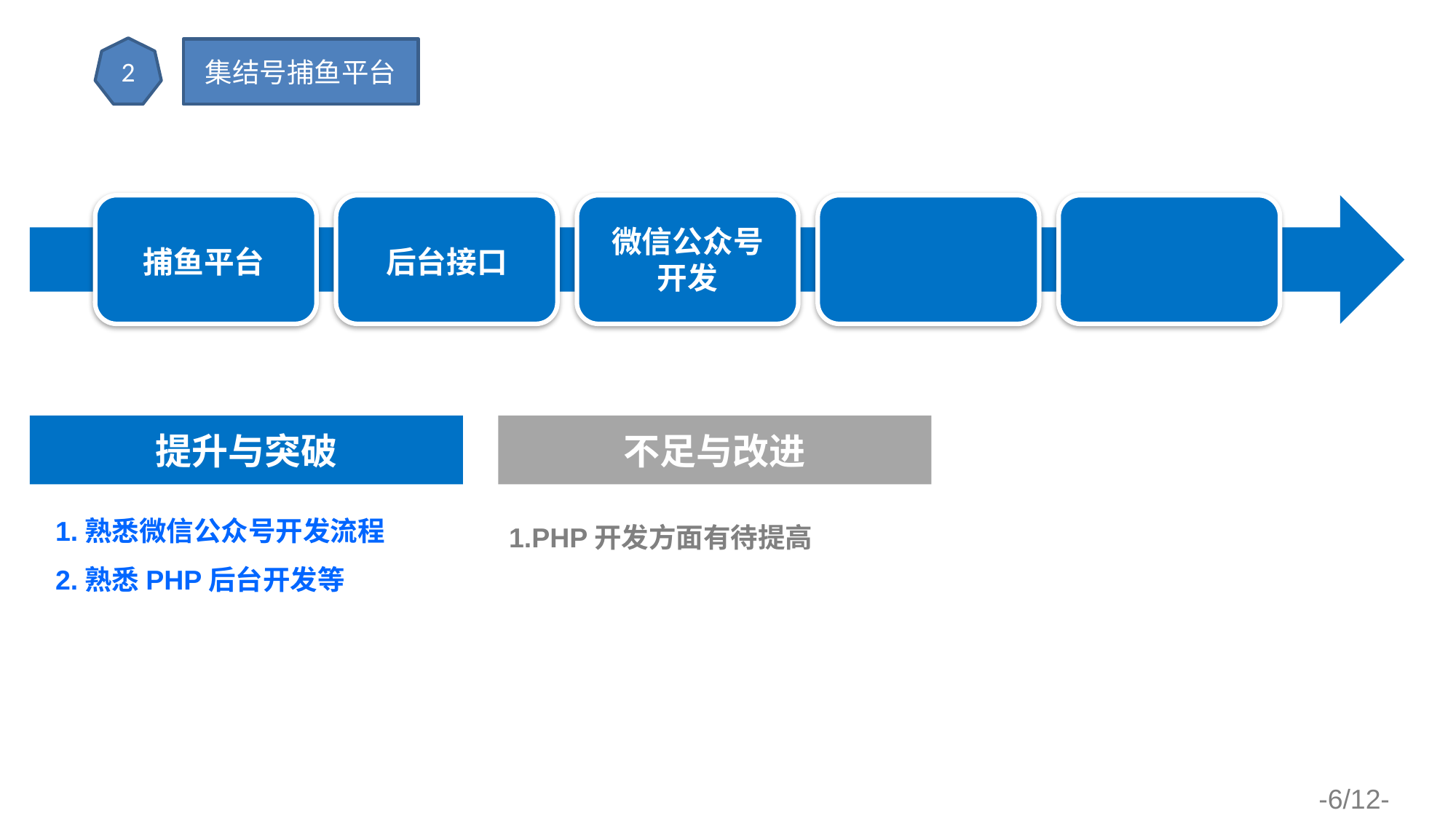

2
集结号捕鱼平台

微信公众号开发
捕鱼平台
后台接口
提升与突破
不足与改进
1.熟悉微信公众号开发流程
2.熟悉PHP后台开发等
1.PHP开发方面有待提高